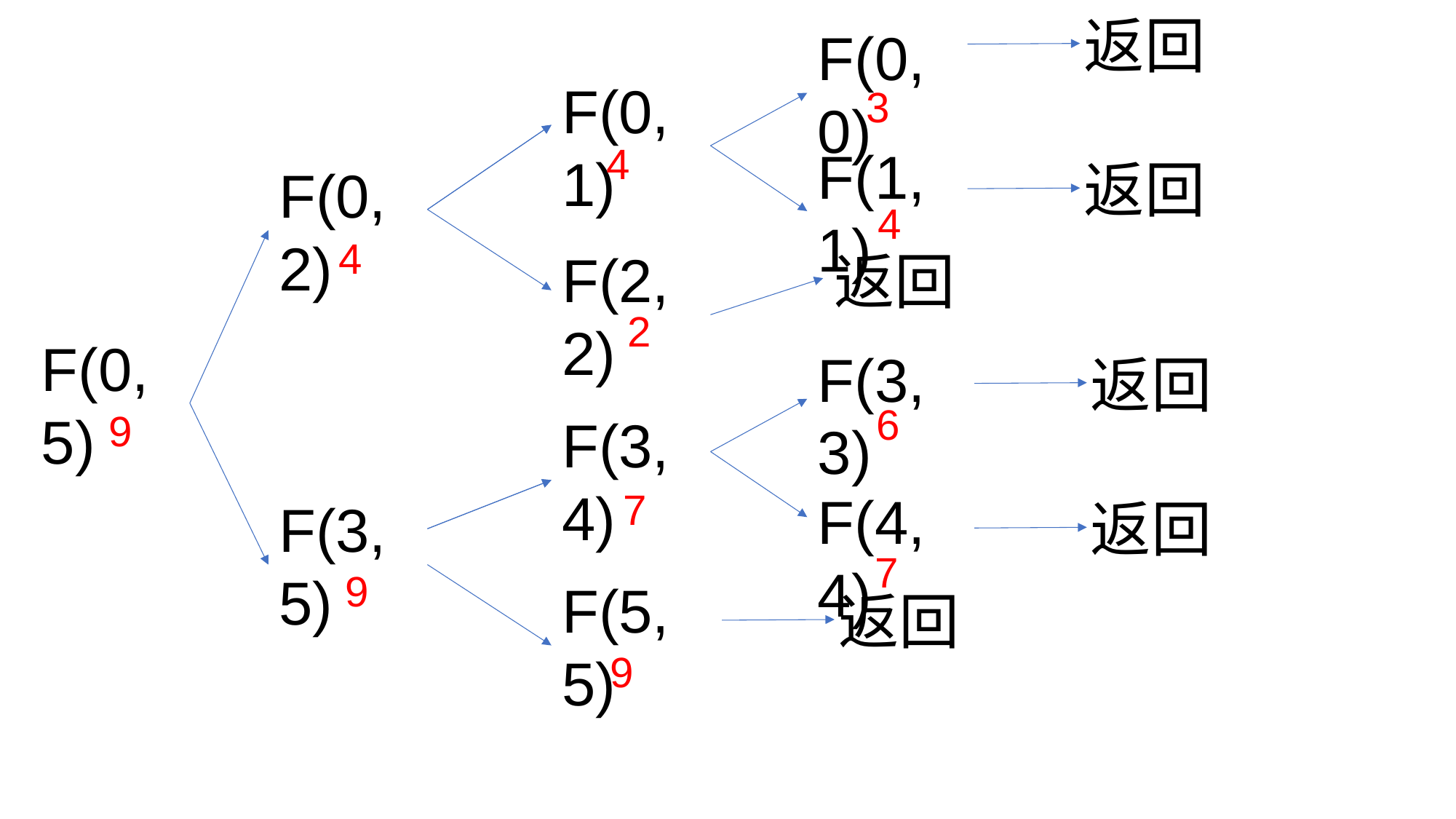

返回
F(0,0)
F(0,1)
3
4
F(1,1)
返回
F(0,2)
4
4
F(2,2)
返回
2
F(0,5)
F(3,3)
返回
6
9
F(3,4)
7
F(4,4)
返回
F(3,5)
7
9
F(5,5)
返回
9